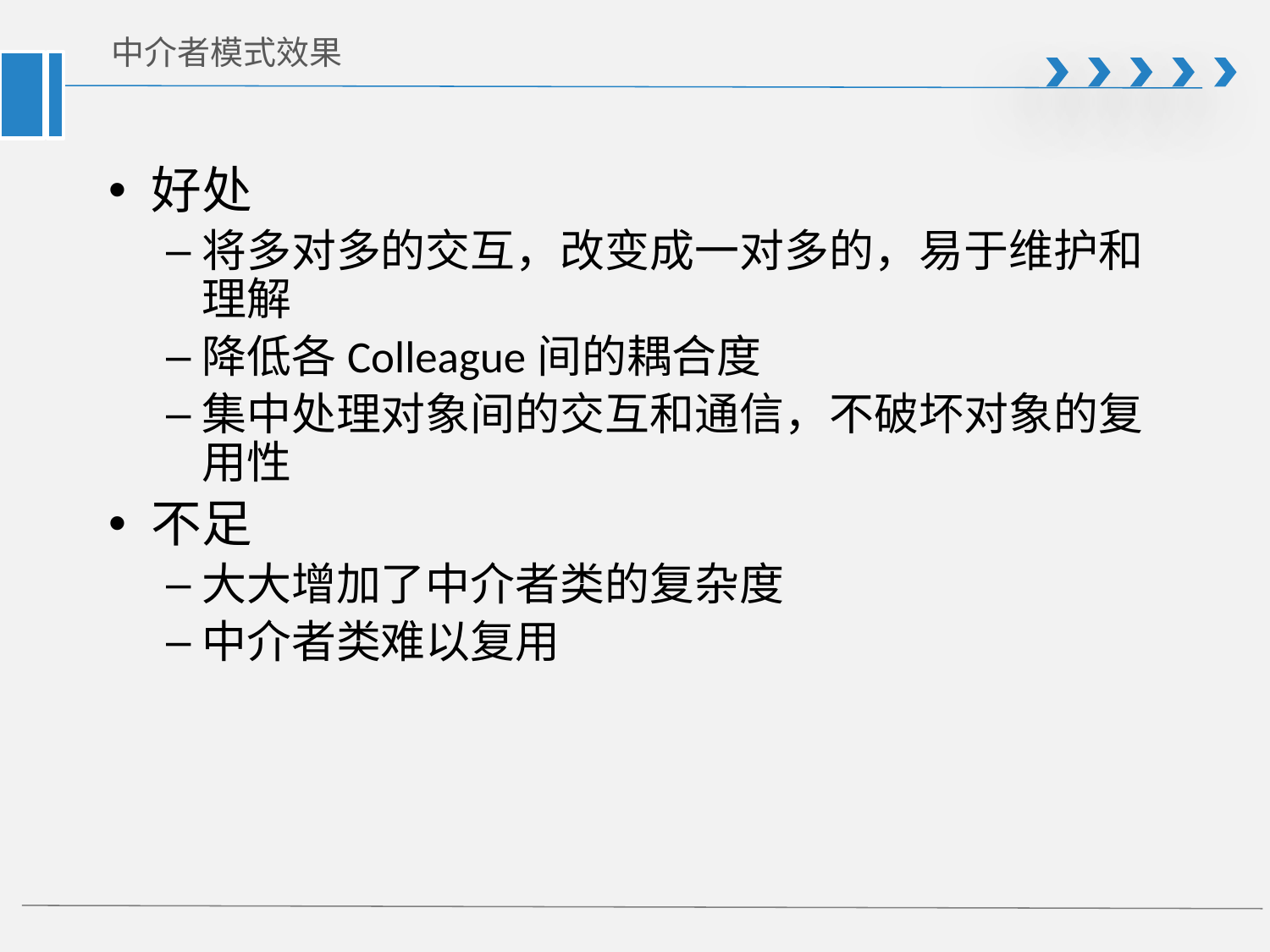

# 中介者模式效果
好处
将多对多的交互，改变成一对多的，易于维护和理解
降低各Colleague间的耦合度
集中处理对象间的交互和通信，不破坏对象的复用性
不足
大大增加了中介者类的复杂度
中介者类难以复用